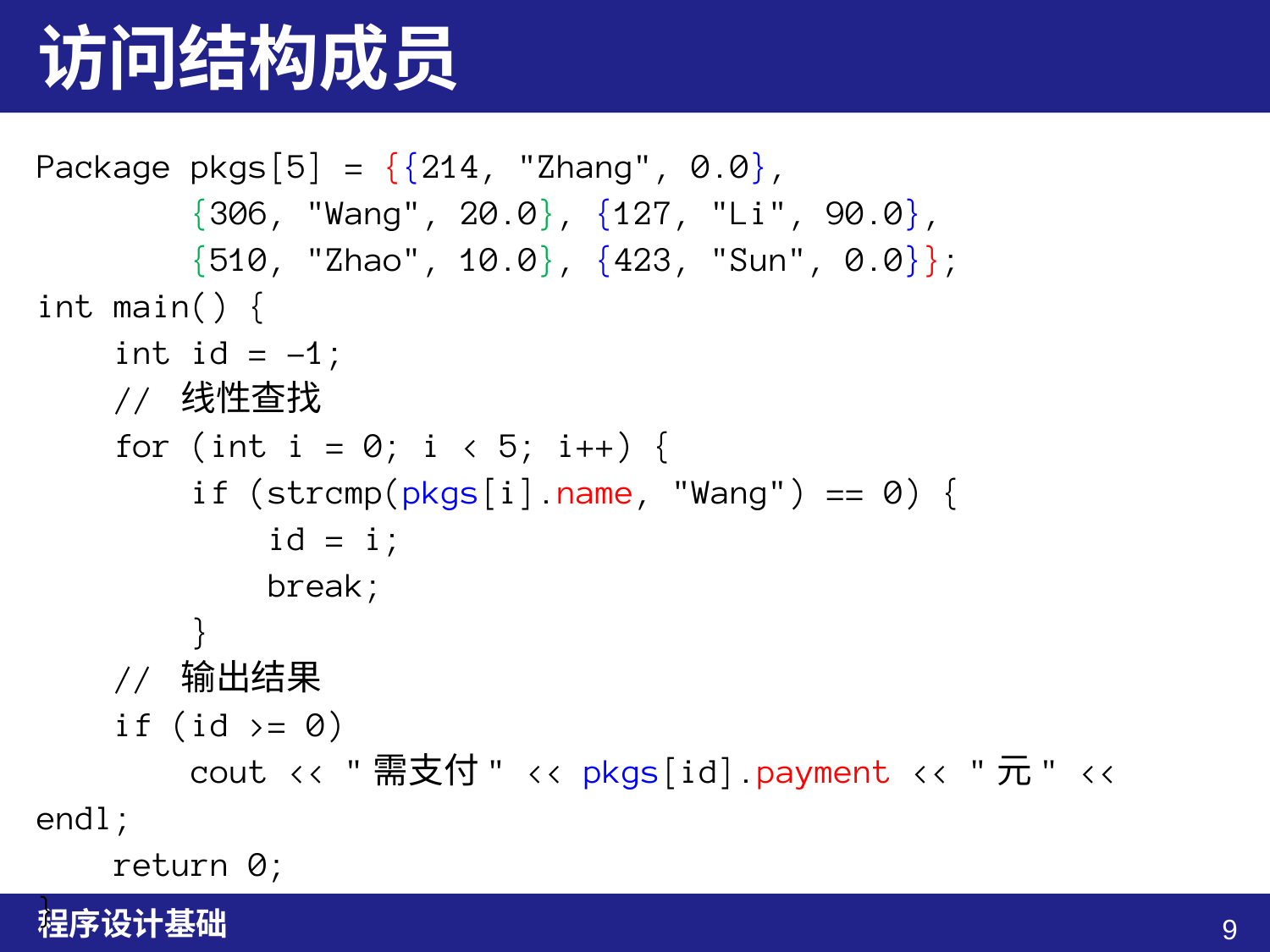

# 访问结构成员
Package pkgs[5] = {{214, "Zhang", 0.0},
        {306, "Wang", 20.0}, {127, "Li", 90.0},
        {510, "Zhao", 10.0}, {423, "Sun", 0.0}};
int main() {
    int id = -1;
    // 线性查找
    for (int i = 0; i < 5; i++) {
        if (strcmp(pkgs[i].name, "Wang") == 0) {
            id = i;
            break;
        }
    // 输出结果
    if (id >= 0)
        cout << "需支付" << pkgs[id].payment << "元" << endl;
    return 0;
}